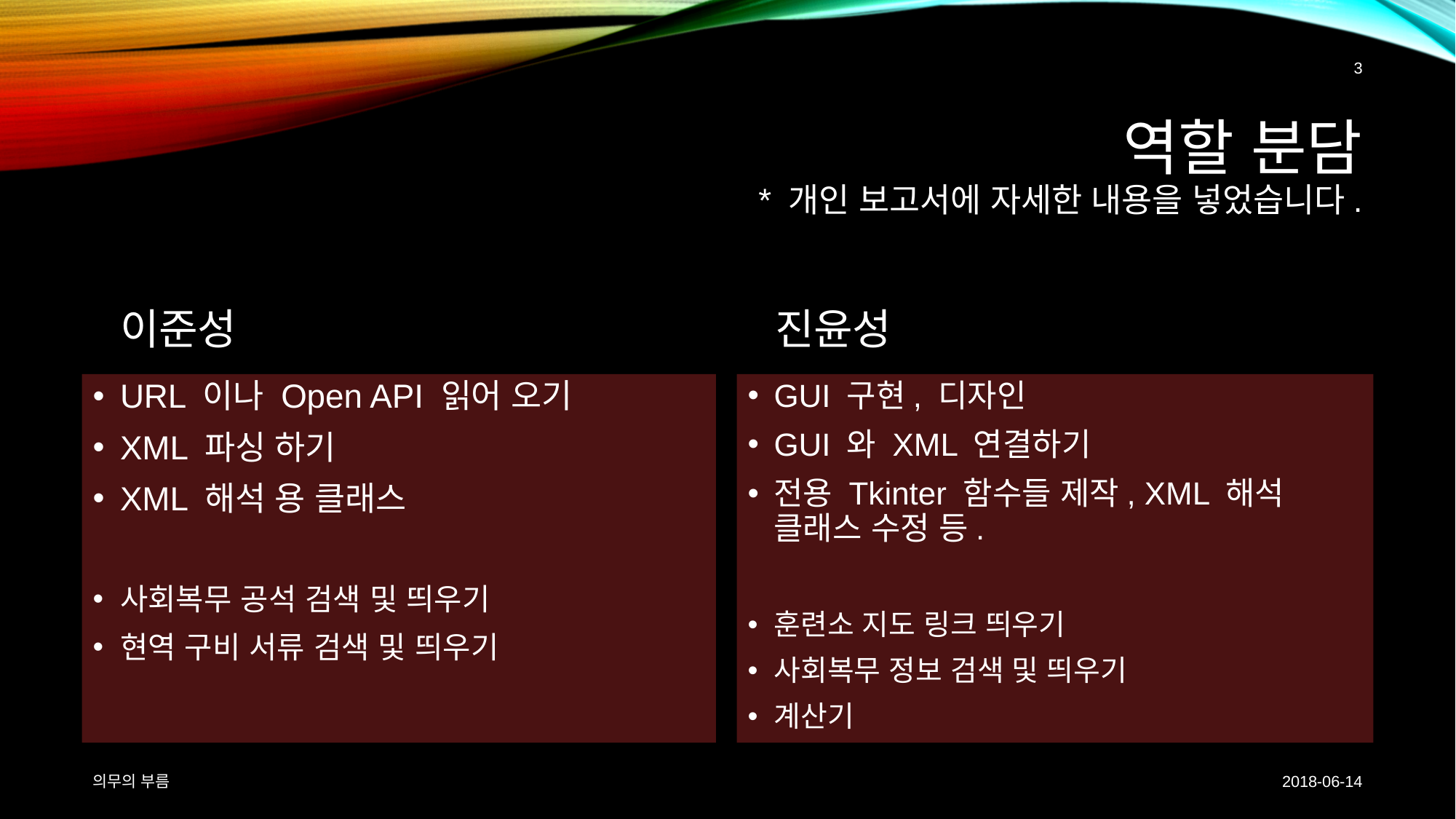

3
# 역할 분담 * 개인 보고서에 자세한 내용을 넣었습니다.
이준성
진윤성
URL 이나 Open API 읽어 오기
XML 파싱 하기
XML 해석 용 클래스

사회복무 공석 검색 및 띄우기
현역 구비 서류 검색 및 띄우기

GUI 구현, 디자인
GUI 와 XML 연결하기
전용 Tkinter 함수들 제작, XML 해석 클래스 수정 등.

훈련소 지도 링크 띄우기
사회복무 정보 검색 및 띄우기
계산기

의무의 부름
2018-06-14